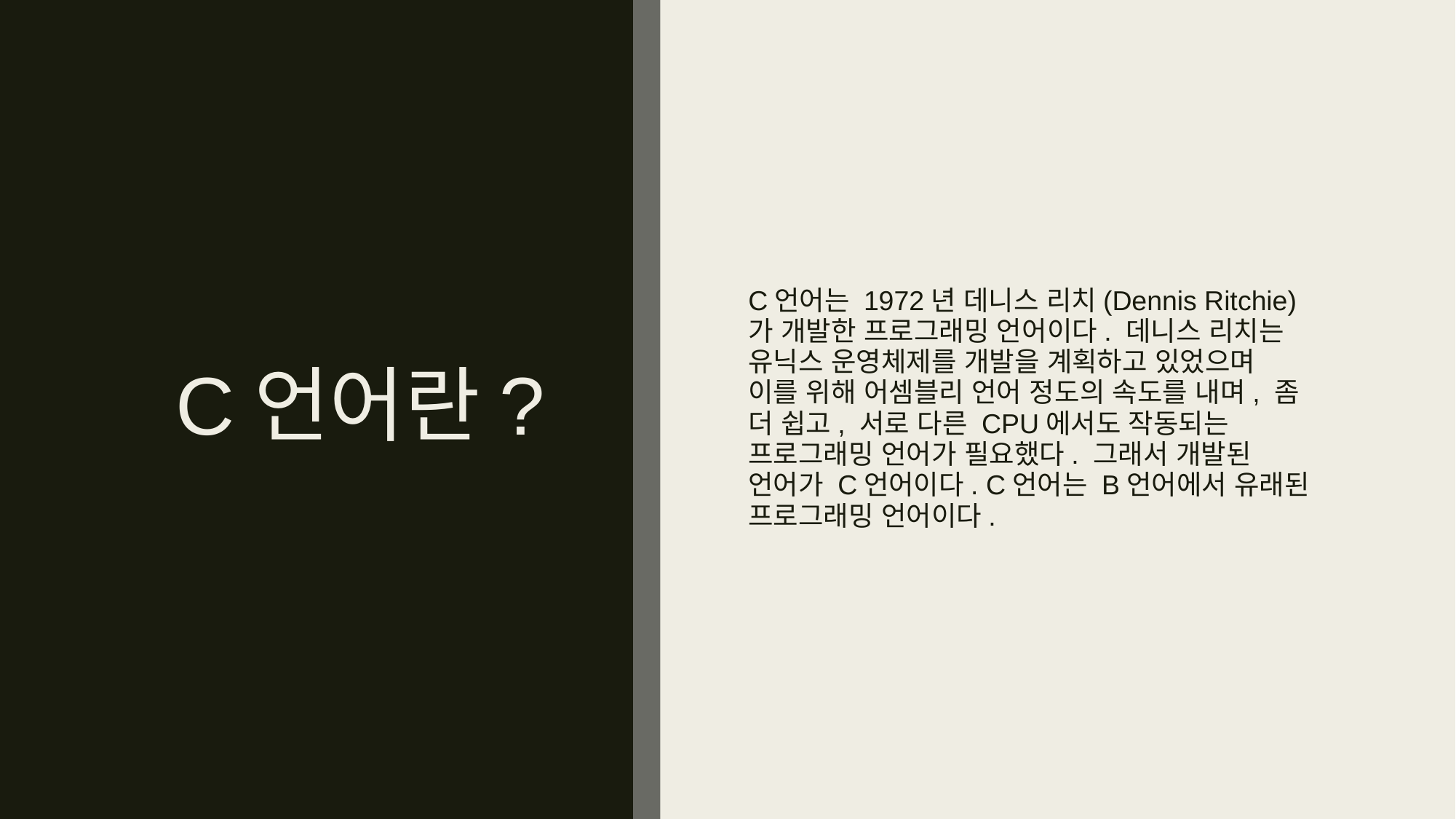

# C언어란?
C언어는 1972년 데니스 리치(Dennis Ritchie)가 개발한 프로그래밍 언어이다. 데니스 리치는 유닉스 운영체제를 개발을 계획하고 있었으며 이를 위해 어셈블리 언어 정도의 속도를 내며, 좀 더 쉽고, 서로 다른 CPU에서도 작동되는 프로그래밍 언어가 필요했다. 그래서 개발된 언어가 C언어이다. C언어는 B언어에서 유래된 프로그래밍 언어이다.